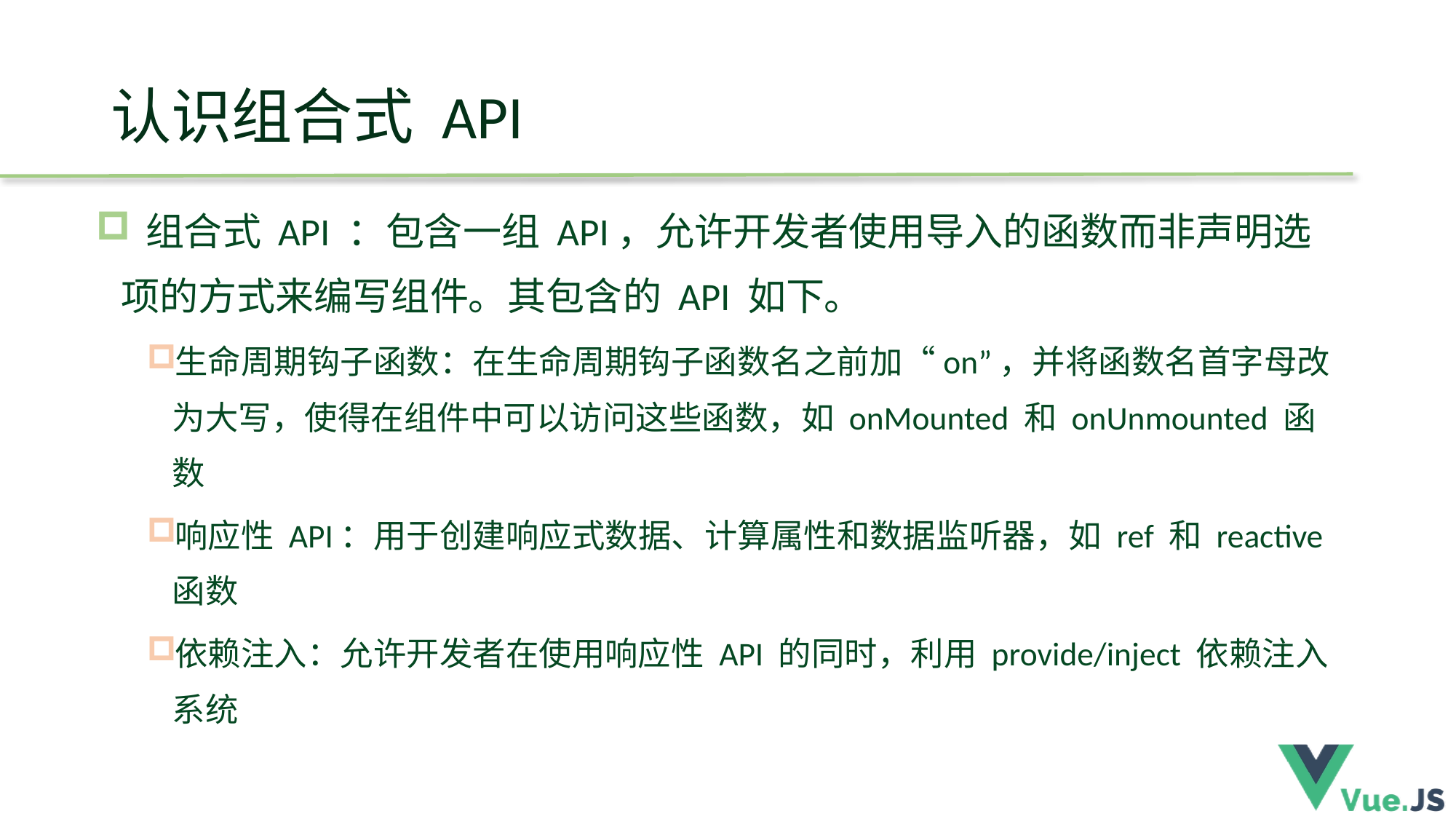

# 认识组合式 API
 组合式 API ：包含一组 API，允许开发者使用导入的函数而非声明选项的方式来编写组件。其包含的 API 如下。
生命周期钩子函数：在生命周期钩子函数名之前加“on”，并将函数名首字母改为大写，使得在组件中可以访问这些函数，如 onMounted 和 onUnmounted 函数
响应性 API：用于创建响应式数据、计算属性和数据监听器，如 ref 和 reactive 函数
依赖注入：允许开发者在使用响应性 API 的同时，利用 provide/inject 依赖注入系统